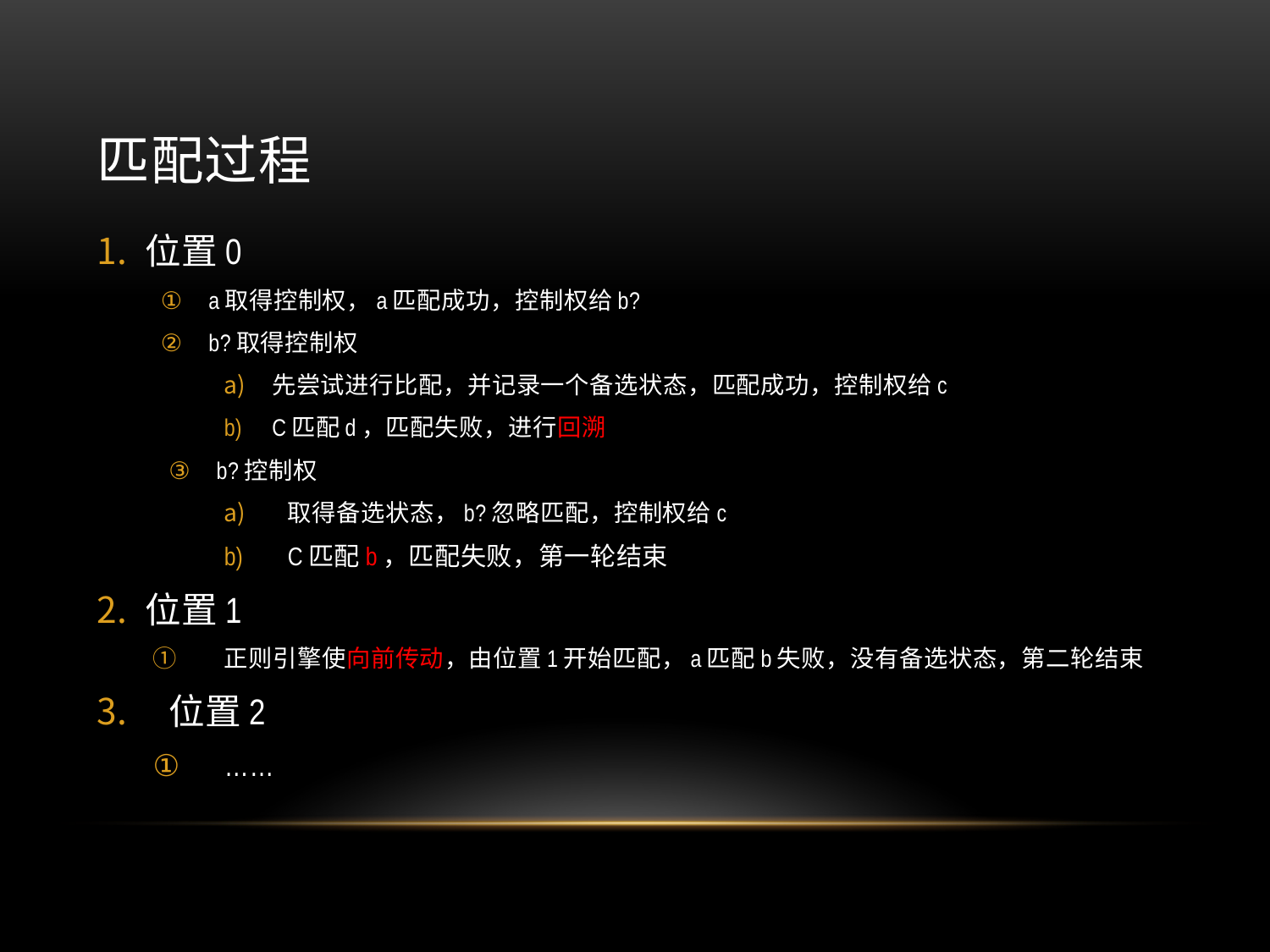

# 匹配过程
位置0
a取得控制权，a匹配成功，控制权给b?
b?取得控制权
先尝试进行比配，并记录一个备选状态，匹配成功，控制权给c
C匹配d，匹配失败，进行回溯
b?控制权
取得备选状态，b?忽略匹配，控制权给c
C匹配b，匹配失败，第一轮结束
位置1
正则引擎使向前传动，由位置1开始匹配，a匹配b失败，没有备选状态，第二轮结束
位置2
……